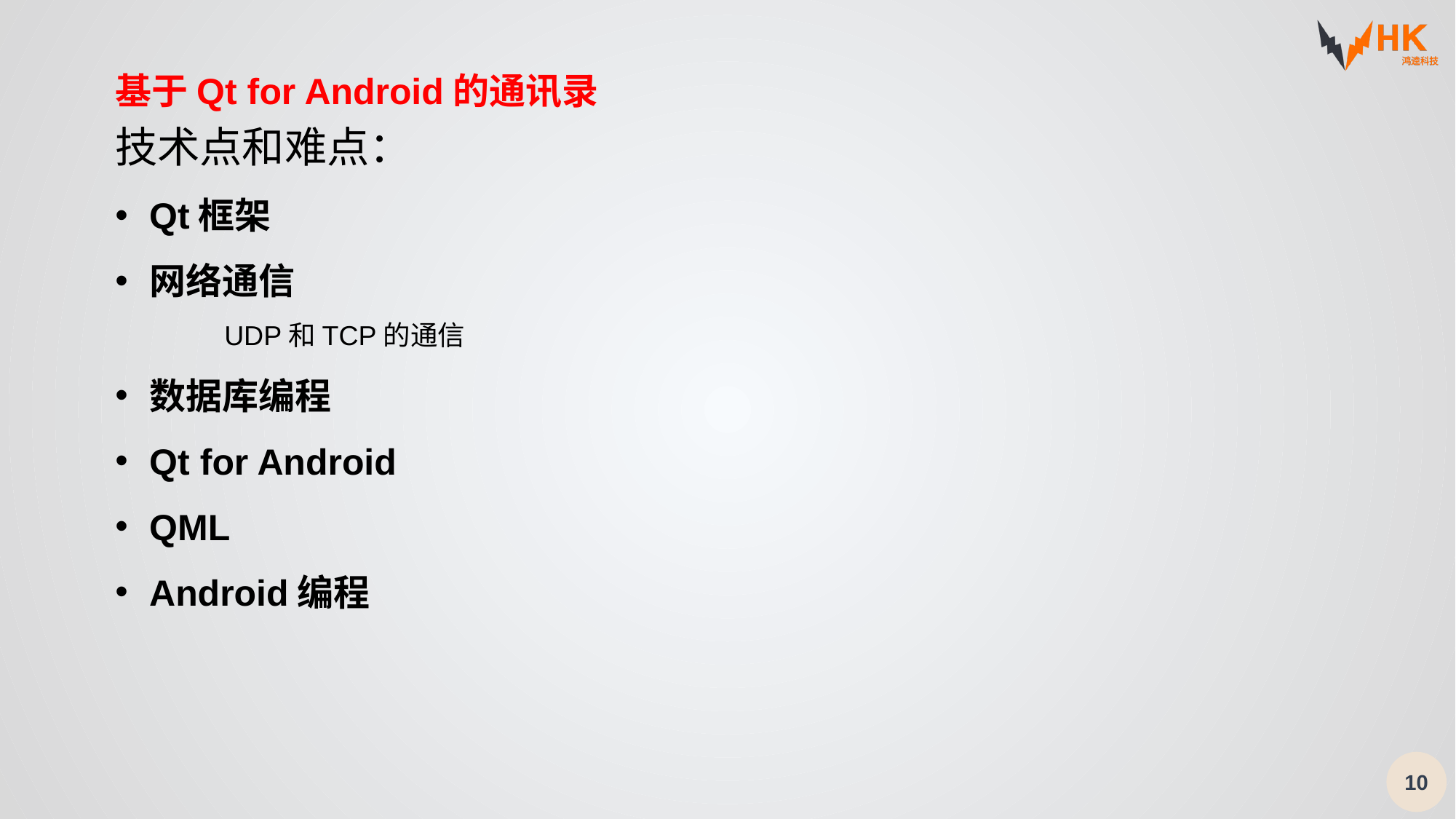

基于Qt for Android的通讯录
技术点和难点：
Qt框架
网络通信
	UDP和TCP的通信
数据库编程
Qt for Android
QML
Android编程